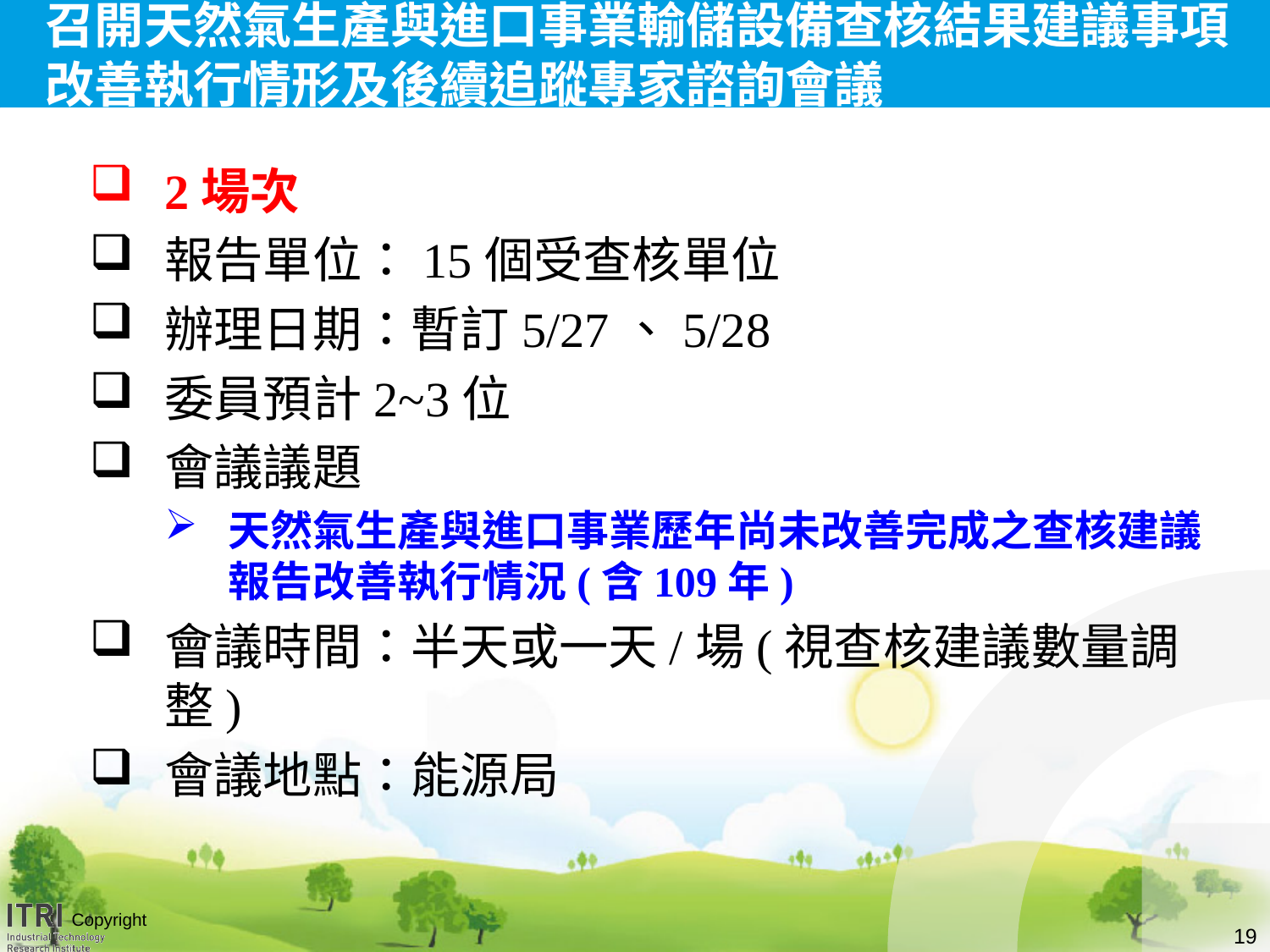

# 召開天然氣生產與進口事業輸儲設備查核結果建議事項改善執行情形及後續追蹤專家諮詢會議
2場次
報告單位：15個受查核單位
辦理日期：暫訂5/27、5/28
委員預計2~3位
會議議題
天然氣生產與進口事業歷年尚未改善完成之查核建議報告改善執行情況(含109年)
會議時間：半天或一天/場(視查核建議數量調整)
會議地點：能源局
19